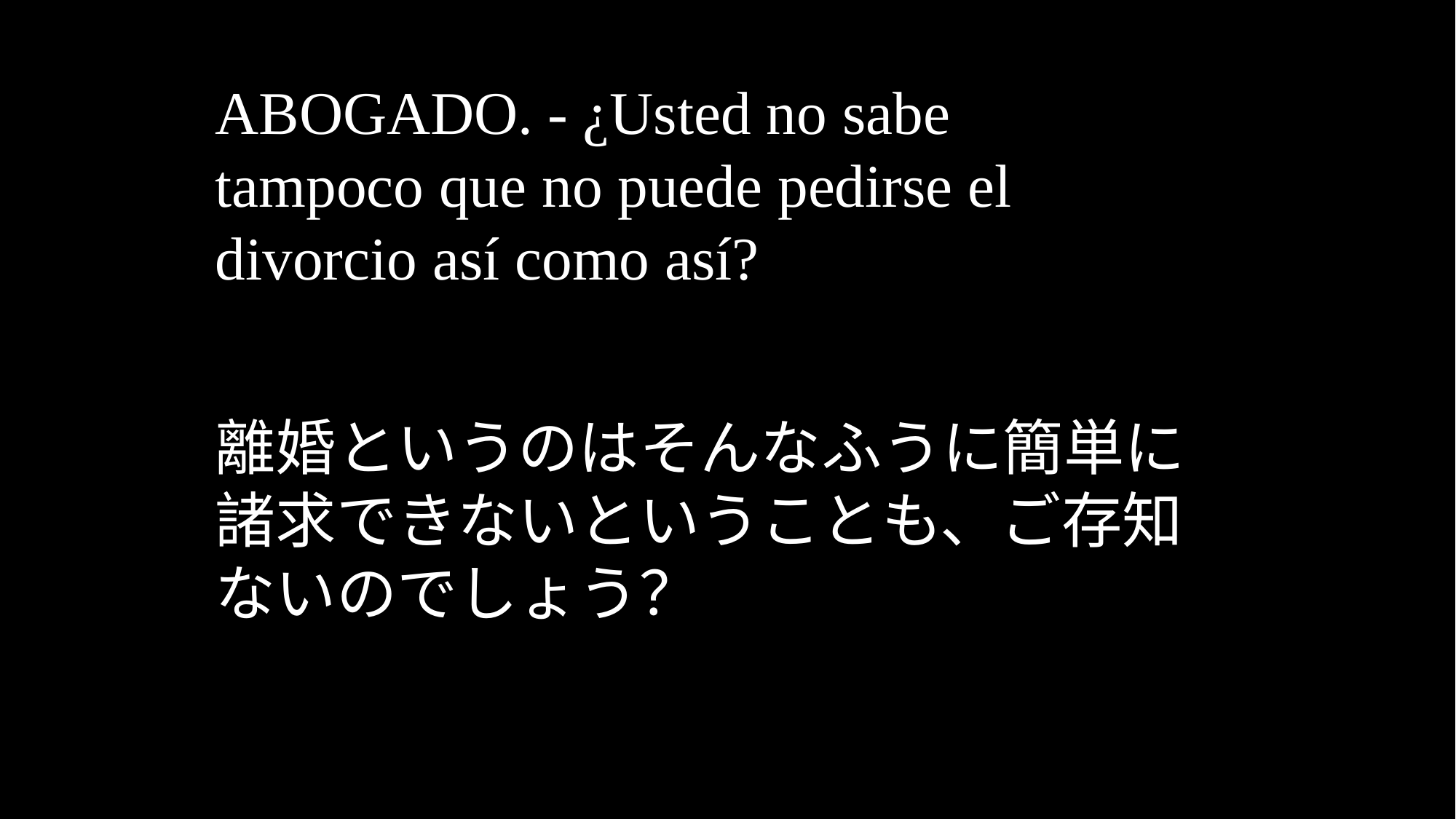

ABOGADO. - ¿Usted no sabe tampoco que no puede pedirse el divorcio así como así?

離婚というのはそんなふうに簡単に諸求できないということも、ご存知ないのでしょう？